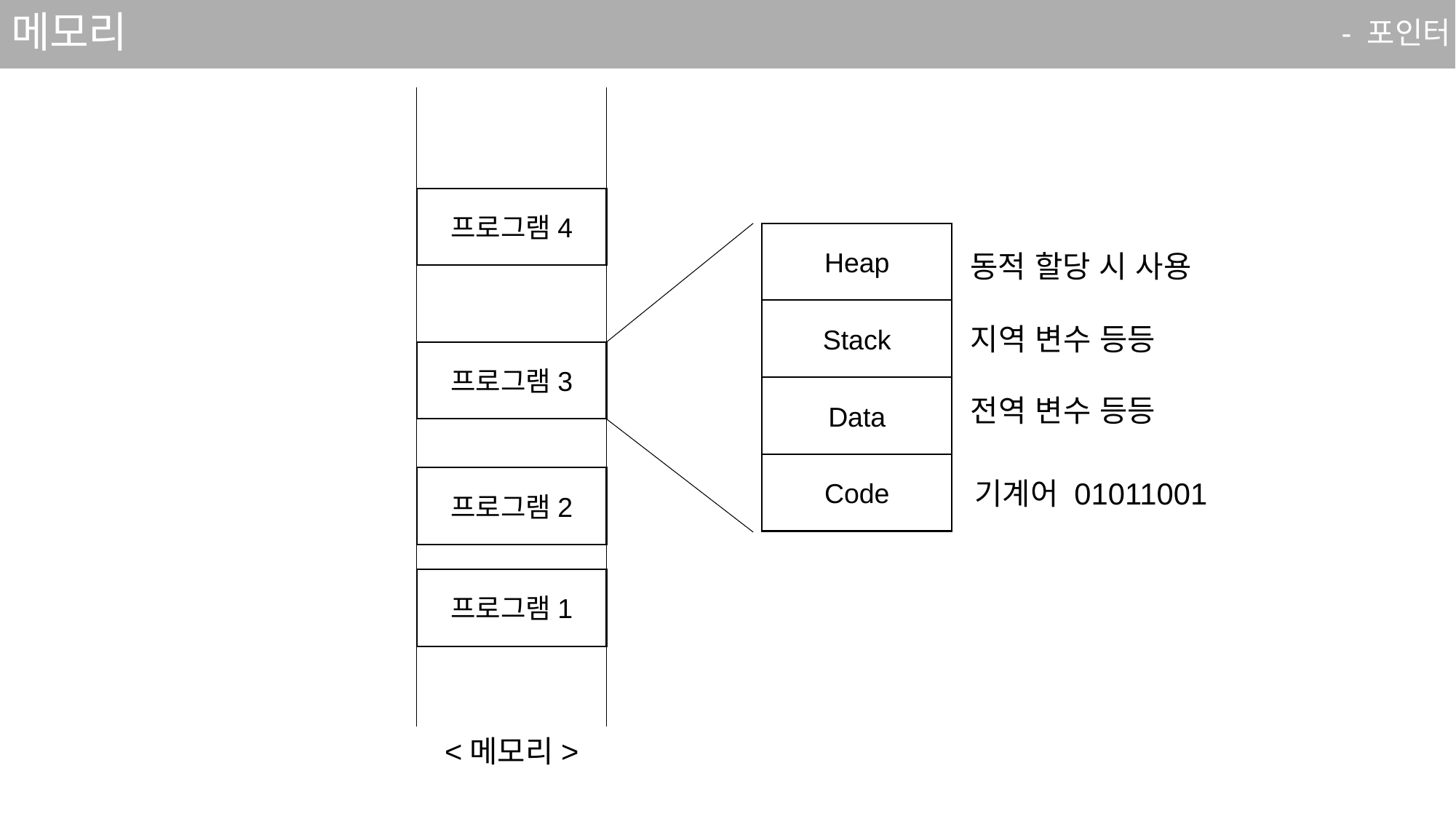

# 메모리
- 포인터
프로그램4
Heap
동적 할당 시 사용
Stack
지역 변수 등등
프로그램3
Data
전역 변수 등등
Code
프로그램2
기계어 01011001
프로그램1
<메모리>